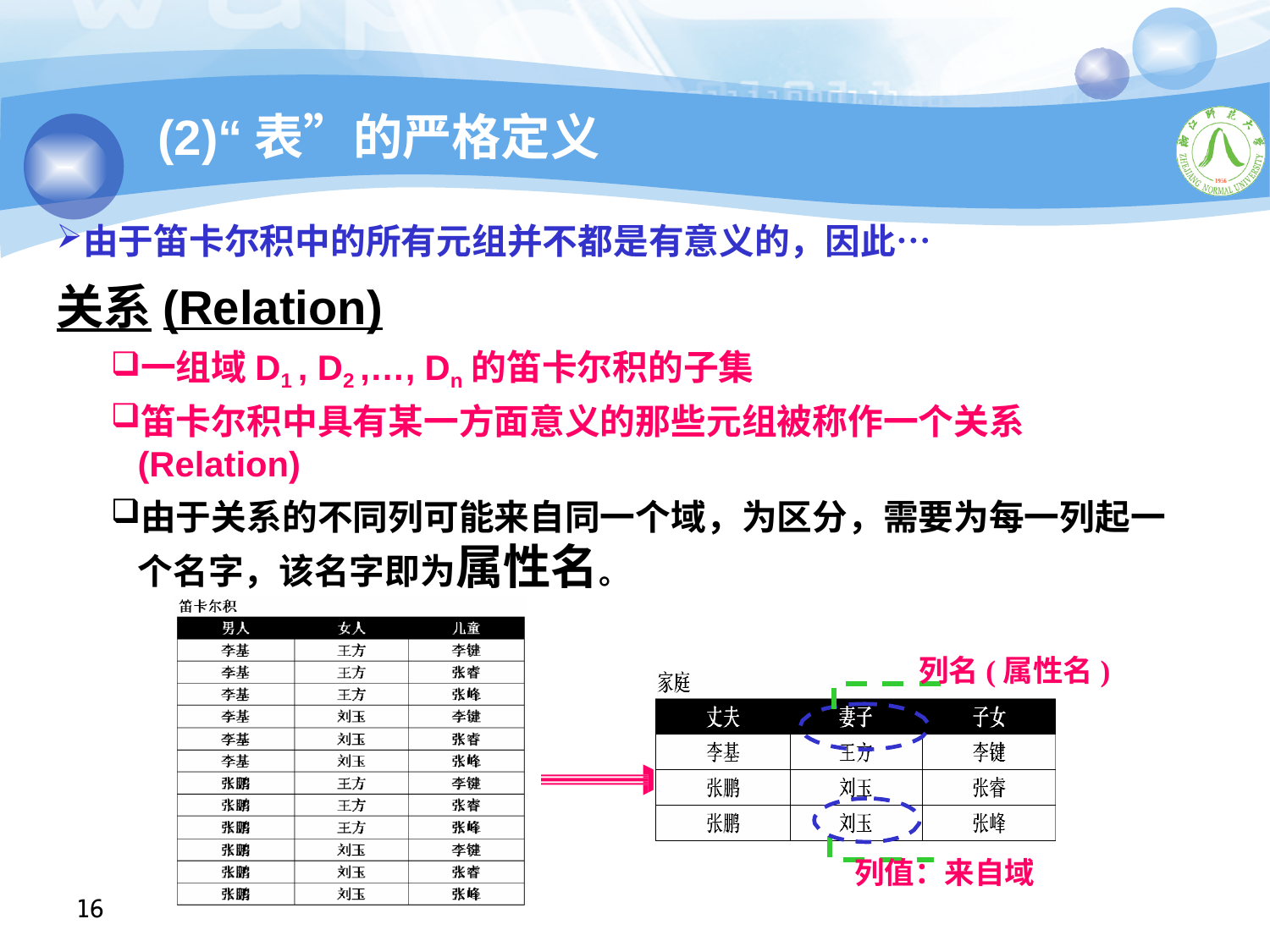

# (2)“表”的严格定义
由于笛卡尔积中的所有元组并不都是有意义的，因此…
关系(Relation)
一组域D1 , D2 ,…, Dn的笛卡尔积的子集
笛卡尔积中具有某一方面意义的那些元组被称作一个关系(Relation)
由于关系的不同列可能来自同一个域，为区分，需要为每一列起一个名字，该名字即为属性名。

列名(属性名)

列值：来自域
16